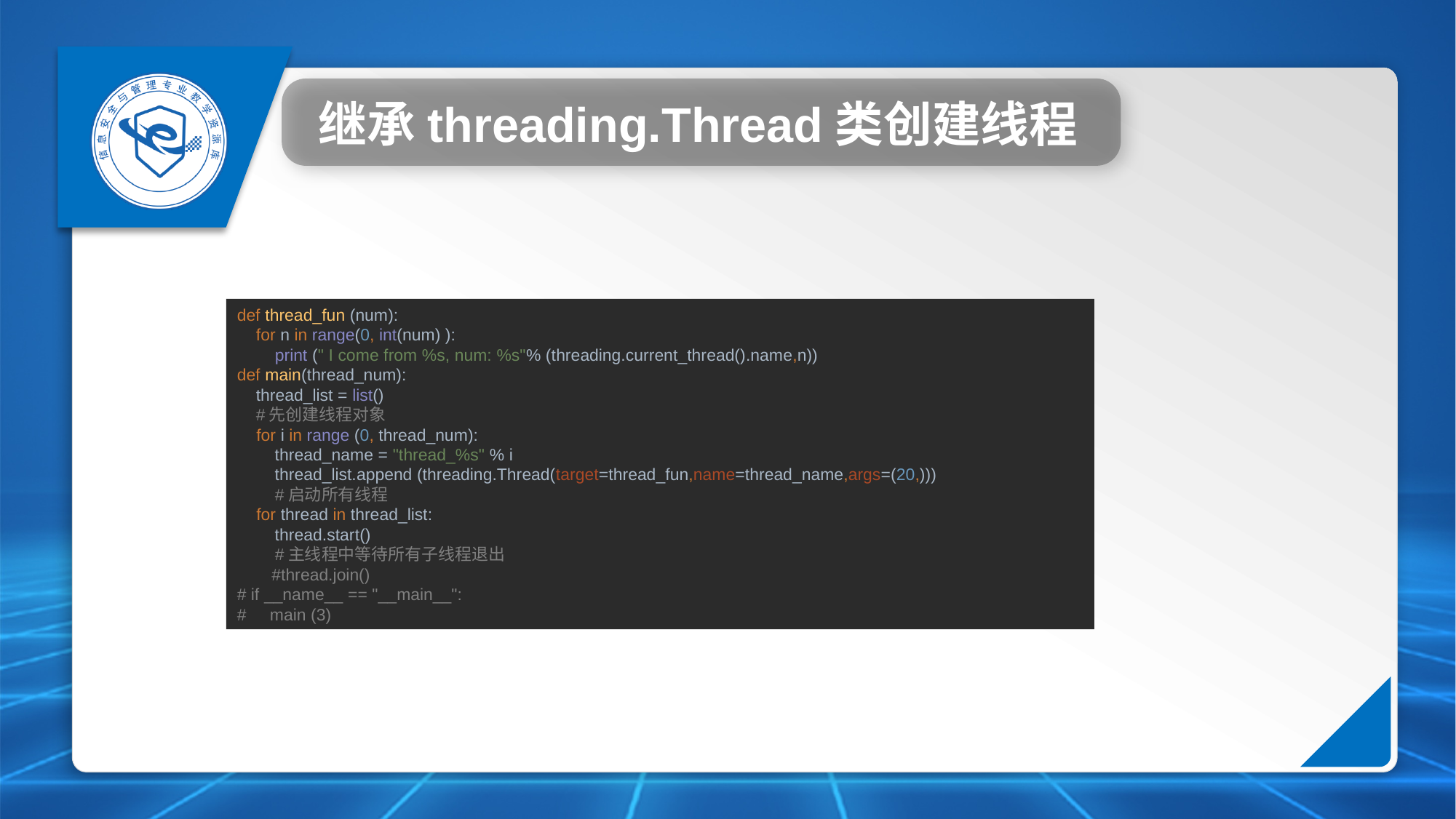

继承threading.Thread类创建线程
def thread_fun (num):
    for n in range(0, int(num) ):
        print (" I come from %s, num: %s"% (threading.current_thread().name,n))
def main(thread_num):
    thread_list = list()
    #先创建线程对象
    for i in range (0, thread_num):
        thread_name = "thread_%s" % i
        thread_list.append (threading.Thread(target=thread_fun,name=thread_name,args=(20,)))
        #启动所有线程
    for thread in thread_list:
        thread.start()
        #主线程中等待所有子线程退出
        #thread.join()
# if __name__ == "__main__":
#     main (3)